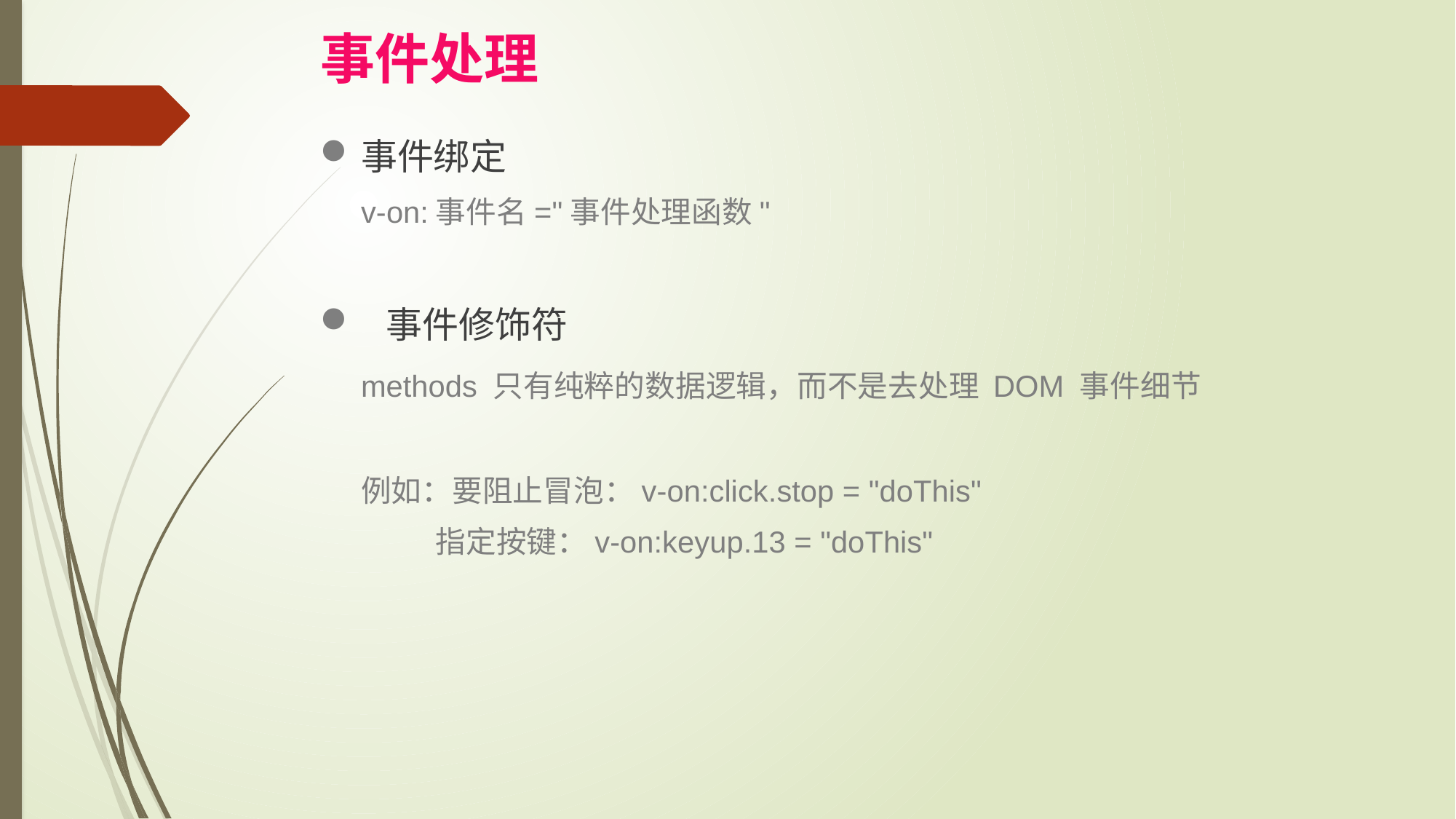

# 事件处理
事件绑定
	v-on:事件名="事件处理函数"

  事件修饰符
	methods 只有纯粹的数据逻辑，而不是去处理 DOM 事件细节

	例如：要阻止冒泡：v-on:click.stop = "doThis"
	          指定按键：v-on:keyup.13 = "doThis"